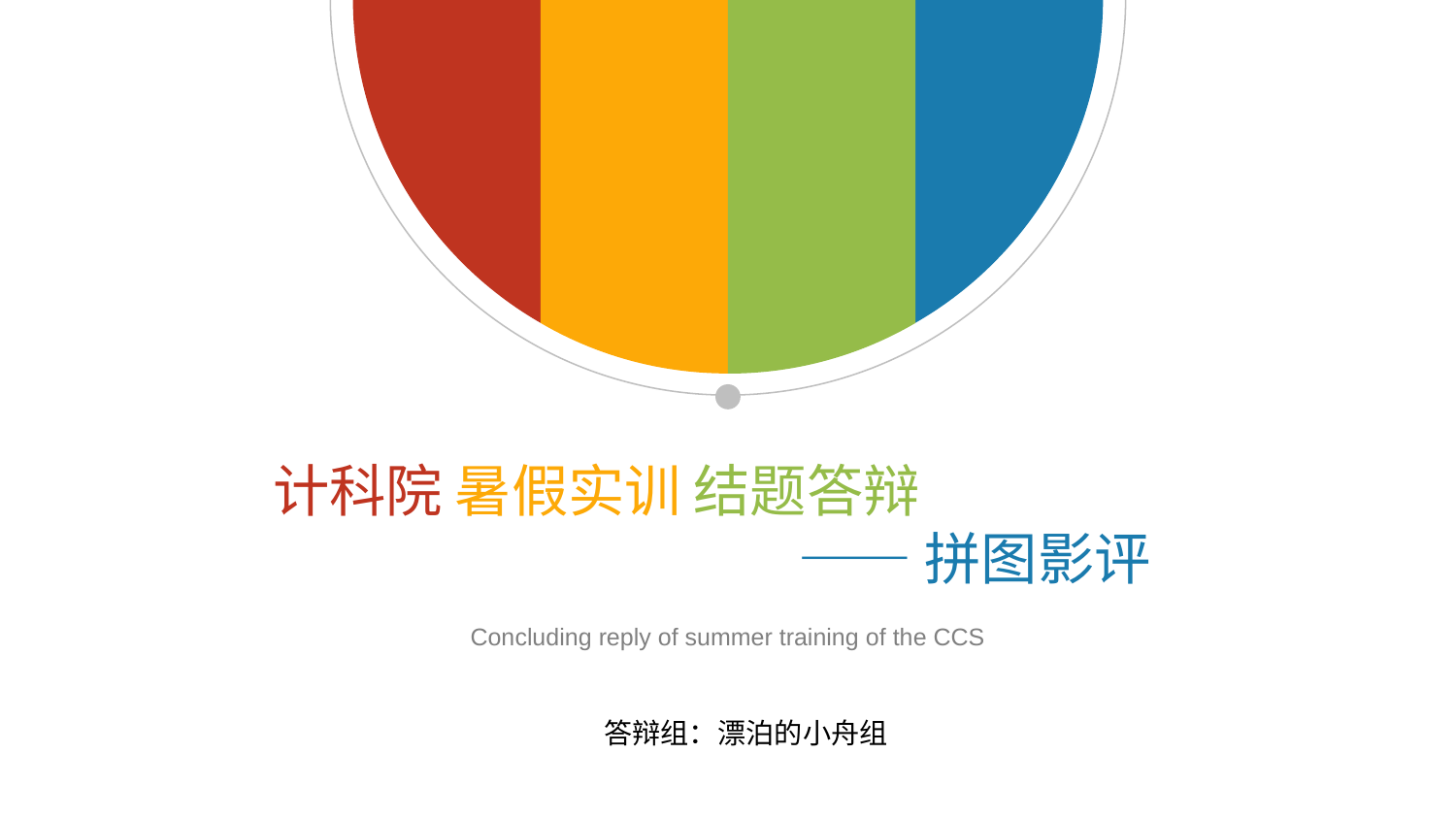

计科院 暑假实训 结题答辩
——拼图影评
Concluding reply of summer training of the CCS
答辩组：漂泊的小舟组